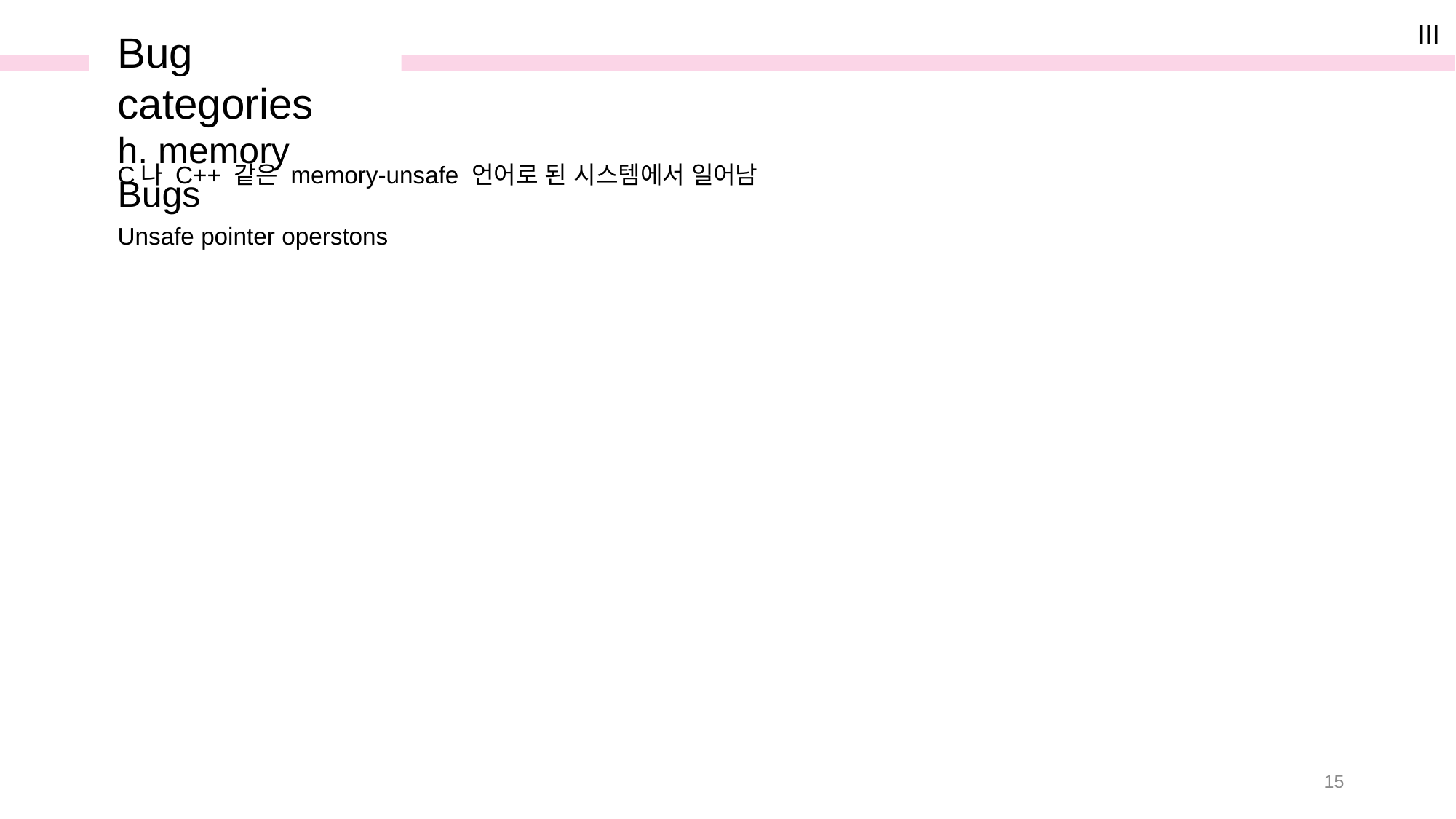

III
Bug categories
h. memory Bugs

C나 C++ 같은 memory-unsafe 언어로 된 시스템에서 일어남
Unsafe pointer operstons
15